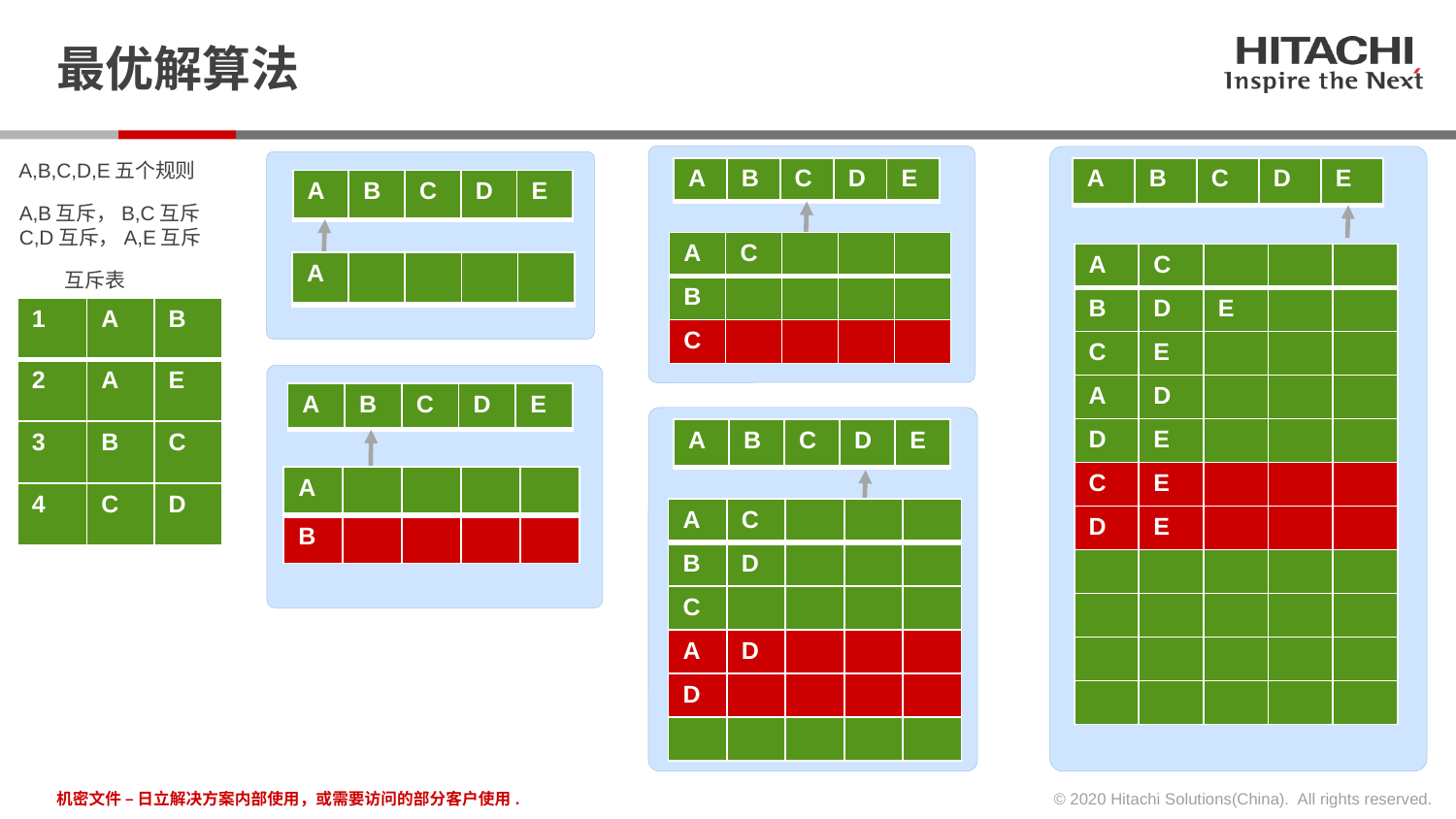

# 最优解算法

 A,B,C,D,E五个规则

| A | B | C | D | E |
| --- | --- | --- | --- | --- |
| A | B | C | D | E |
| --- | --- | --- | --- | --- |
| A | B | C | D | E |
| --- | --- | --- | --- | --- |
A,B互斥，B,C互斥
C,D互斥，A,E互斥
| A | C |  |  |  |
| --- | --- | --- | --- | --- |
| B |  |  |  |  |
| C |  |  |  |  |
| A | C |  |  |  |
| --- | --- | --- | --- | --- |
| B | D | E |  |  |
| C | E |  |  |  |
| A | D |  |  |  |
| D | E |  |  |  |
| C | E |  |  |  |
| D | E |  |  |  |
|  |  |  |  |  |
|  |  |  |  |  |
|  |  |  |  |  |
|  |  |  |  |  |
| A |  |  |  |  |
| --- | --- | --- | --- | --- |
互斥表
| 1 | A | B |
| --- | --- | --- |
| 2 | A | E |
| 3 | B | C |
| 4 | C | D |

| A | B | C | D | E |
| --- | --- | --- | --- | --- |

| A | B | C | D | E |
| --- | --- | --- | --- | --- |
| A |  |  |  |  |
| --- | --- | --- | --- | --- |
| B |  |  |  |  |
| A | C |  |  |  |
| --- | --- | --- | --- | --- |
| B | D |  |  |  |
| C |  |  |  |  |
| A | D |  |  |  |
| D |  |  |  |  |
|  |  |  |  |  |